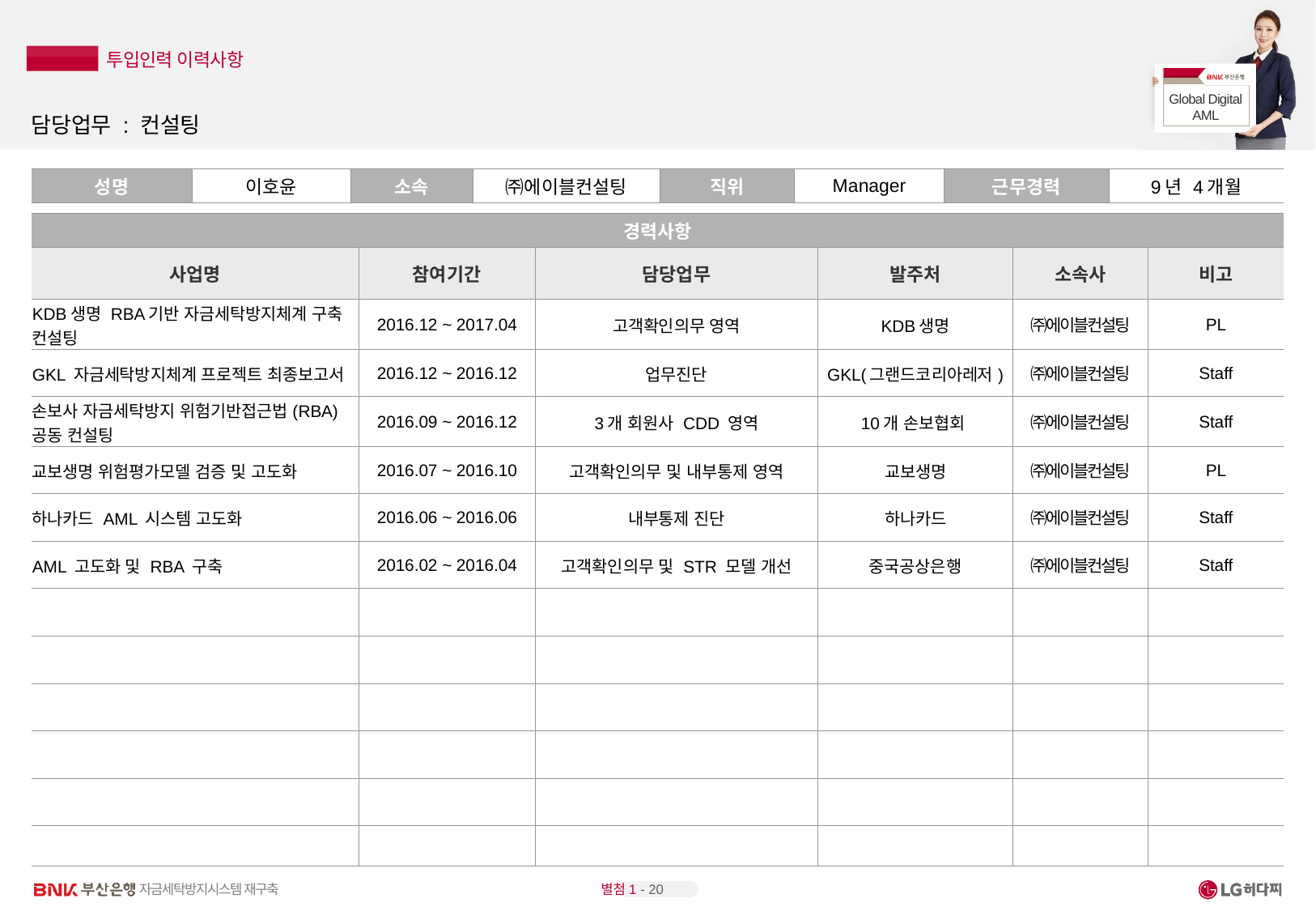

# 담당업무 : 컨설팅
| 성명 | 이호윤 | 소속 | ㈜에이블컨설팅 | 직위 | Manager | 근무경력 | 9년 4개월 |
| --- | --- | --- | --- | --- | --- | --- | --- |
| 경력사항 |  |  |  |  |  |
| --- | --- | --- | --- | --- | --- |
| 사업명 | 참여기간 | 담당업무 | 발주처 | 소속사 | 비고 |
| KDB생명 RBA기반 자금세탁방지체계 구축 컨설팅 | 2016.12 ~ 2017.04 | 고객확인의무 영역 | KDB생명 | ㈜에이블컨설팅 | PL |
| GKL 자금세탁방지체계 프로젝트 최종보고서 | 2016.12 ~ 2016.12 | 업무진단 | GKL(그랜드코리아레저) | ㈜에이블컨설팅 | Staff |
| 손보사 자금세탁방지 위험기반접근법(RBA) 공동 컨설팅 | 2016.09 ~ 2016.12 | 3개 회원사 CDD 영역 | 10개 손보협회 | ㈜에이블컨설팅 | Staff |
| 교보생명 위험평가모델 검증 및 고도화 | 2016.07 ~ 2016.10 | 고객확인의무 및 내부통제 영역 | 교보생명 | ㈜에이블컨설팅 | PL |
| 하나카드 AML 시스템 고도화 | 2016.06 ~ 2016.06 | 내부통제 진단 | 하나카드 | ㈜에이블컨설팅 | Staff |
| AML 고도화 및 RBA 구축 | 2016.02 ~ 2016.04 | 고객확인의무 및 STR 모델 개선 | 중국공상은행 | ㈜에이블컨설팅 | Staff |
|  |  |  |  |  |  |
|  |  |  |  |  |  |
|  |  |  |  |  |  |
|  |  |  |  |  |  |
|  |  |  |  |  |  |
|  |  |  |  |  |  |
별첨1 - 20